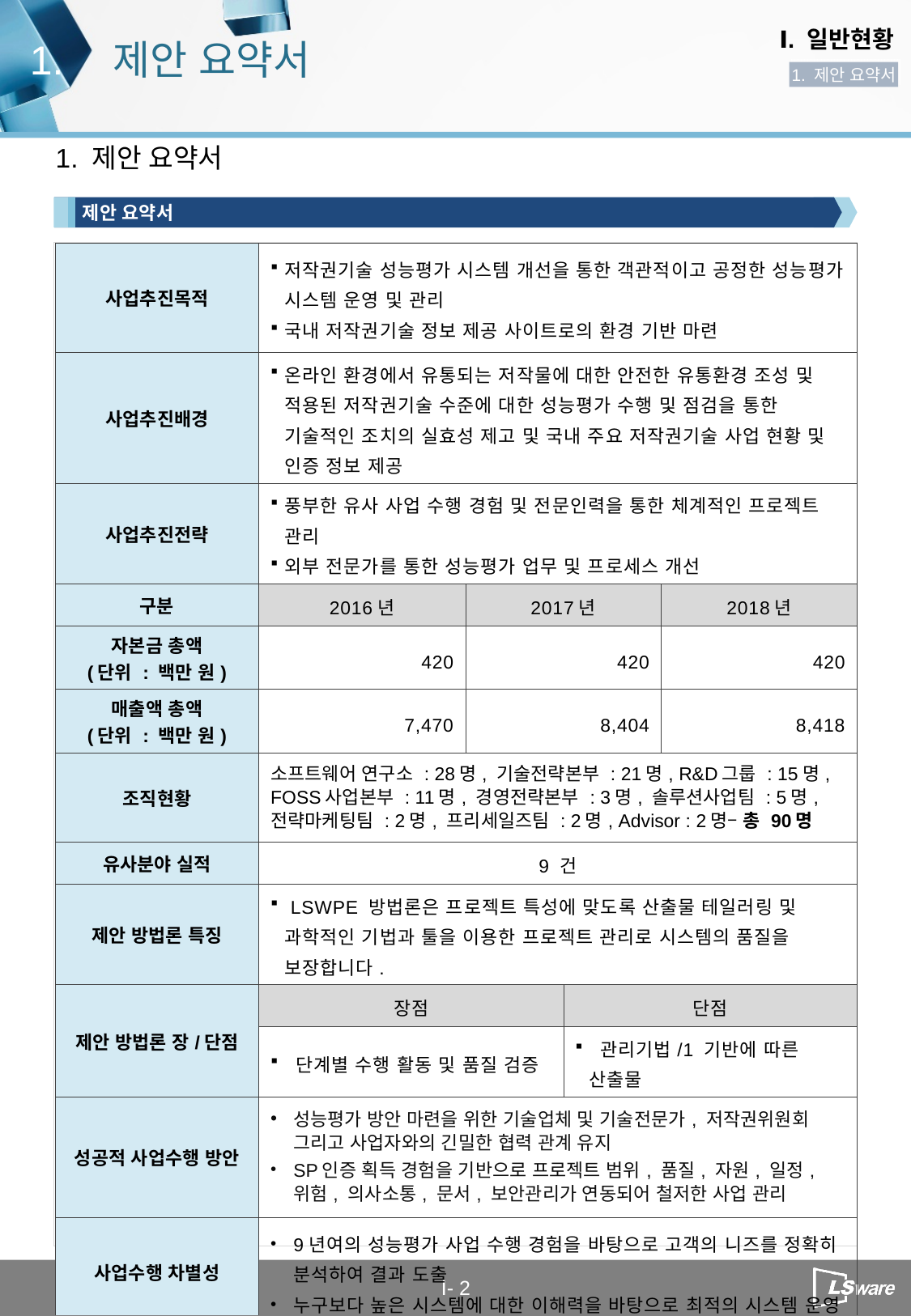

1.
제안 요약서
1. 제안 요약서
1. 제안 요약서
제안 요약서
| 사업추진목적 | 저작권기술 성능평가 시스템 개선을 통한 객관적이고 공정한 성능평가 시스템 운영 및 관리 국내 저작권기술 정보 제공 사이트로의 환경 기반 마련 |  |  |  |
| --- | --- | --- | --- | --- |
| 사업추진배경 | 온라인 환경에서 유통되는 저작물에 대한 안전한 유통환경 조성 및 적용된 저작권기술 수준에 대한 성능평가 수행 및 점검을 통한 기술적인 조치의 실효성 제고 및 국내 주요 저작권기술 사업 현황 및 인증 정보 제공 |  |  |  |
| 사업추진전략 | 풍부한 유사 사업 수행 경험 및 전문인력을 통한 체계적인 프로젝트 관리 외부 전문가를 통한 성능평가 업무 및 프로세스 개선 |  |  |  |
| 구분 | 2016년 | 2017년 |  | 2018년 |
| 자본금 총액 (단위 : 백만 원) | 420 | 420 |  | 420 |
| 매출액 총액 (단위 : 백만 원) | 7,470 | 8,404 |  | 8,418 |
| 조직현황 | 소프트웨어 연구소 : 28명, 기술전략본부 : 21명, R&D그룹 : 15명, FOSS사업본부 : 11명, 경영전략본부 : 3명, 솔루션사업팀 : 5명, 전략마케팅팀 : 2명, 프리세일즈팀 : 2명, Advisor : 2명– 총 90명 |  |  |  |
| 유사분야 실적 | 9 건 |  |  |  |
| 제안 방법론 특징 | LSWPE 방법론은 프로젝트 특성에 맞도록 산출물 테일러링 및 과학적인 기법과 툴을 이용한 프로젝트 관리로 시스템의 품질을 보장합니다. |  |  |  |
| 제안 방법론 장/단점 | 장점 |  | 단점 |  |
|  | 단계별 수행 활동 및 품질 검증 |  | 관리기법/1 기반에 따른 산출물 |  |
| 성공적 사업수행 방안 | 성능평가 방안 마련을 위한 기술업체 및 기술전문가, 저작권위원회 그리고 사업자와의 긴밀한 협력 관계 유지 SP인증 획득 경험을 기반으로 프로젝트 범위, 품질, 자원, 일정, 위험, 의사소통, 문서, 보안관리가 연동되어 철저한 사업 관리 |  |  |  |
| 사업수행 차별성 | 9년여의 성능평가 사업 수행 경험을 바탕으로 고객의 니즈를 정확히 분석하여 결과 도출 누구보다 높은 시스템에 대한 이해력을 바탕으로 최적의 시스템 운영 |  |  |  |